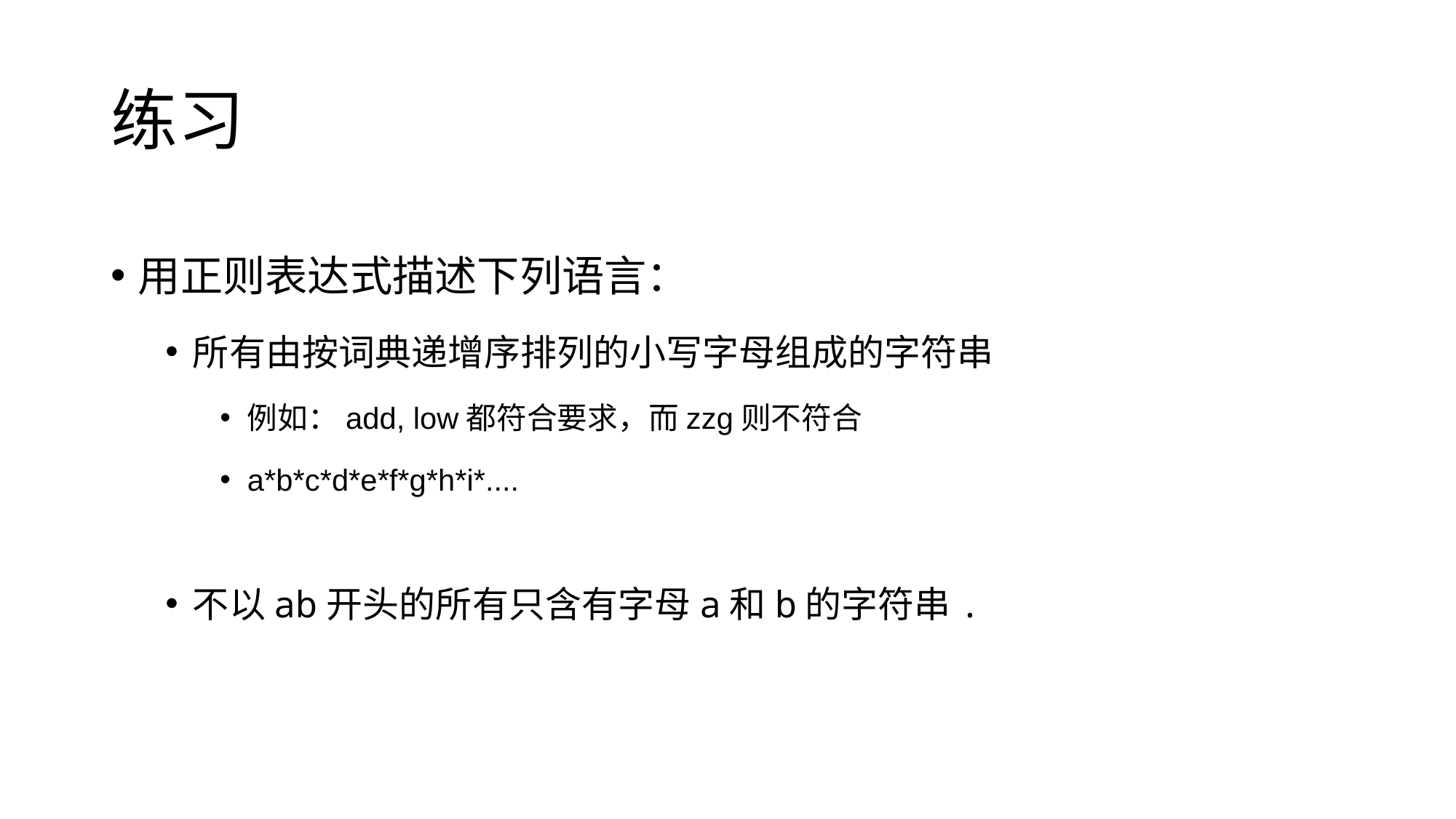

# 练习
用正则表达式描述下列语言：
所有由按词典递增序排列的小写字母组成的字符串
例如：add, low都符合要求，而zzg则不符合
a*b*c*d*e*f*g*h*i*....
不以ab开头的所有只含有字母a和b的字符串.